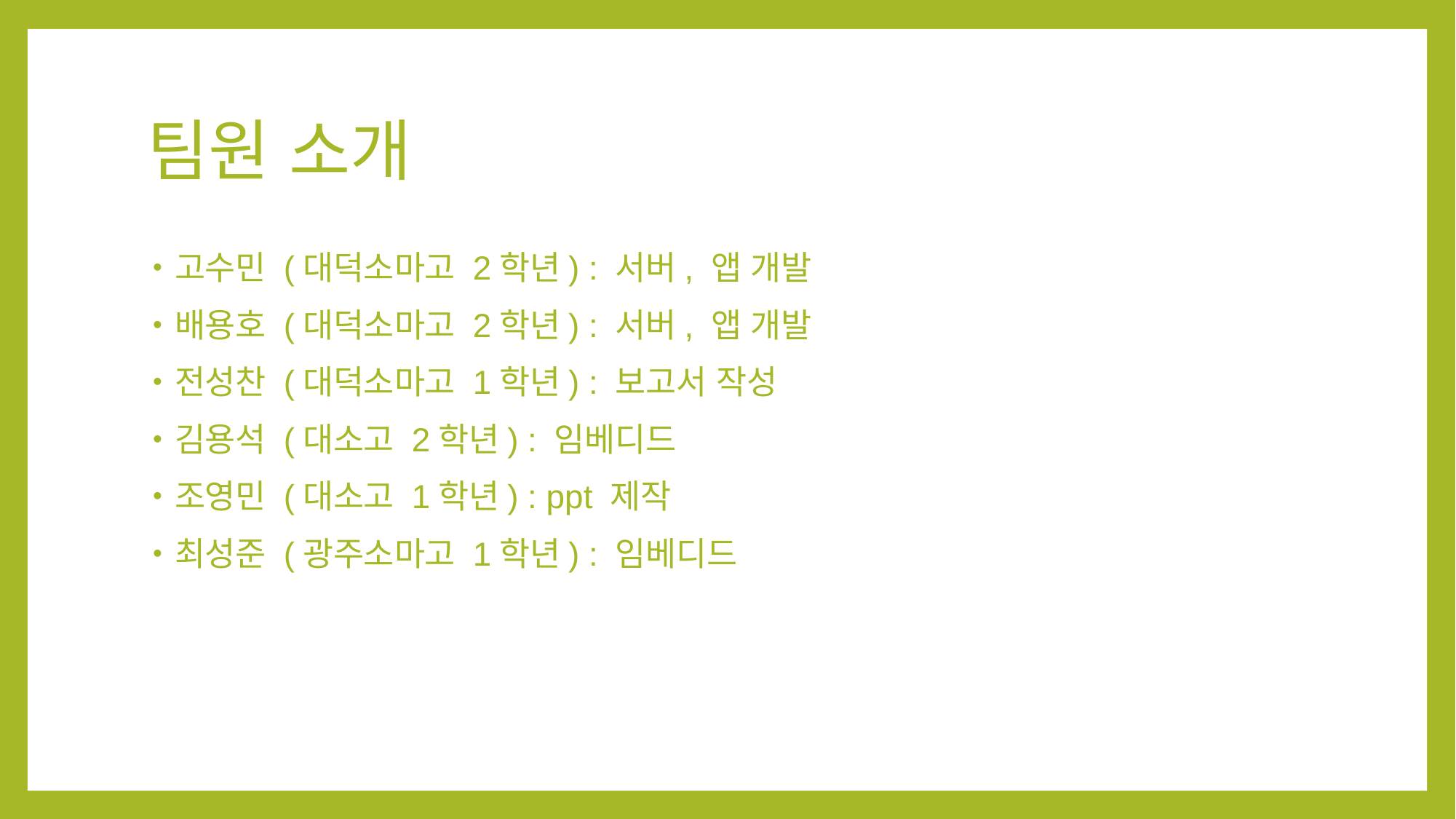

# 팀원 소개
고수민 (대덕소마고 2학년) : 서버, 앱 개발
배용호 (대덕소마고 2학년) : 서버, 앱 개발
전성찬 (대덕소마고 1학년) : 보고서 작성
김용석 (대소고 2학년) : 임베디드
조영민 (대소고 1학년) : ppt 제작
최성준 (광주소마고 1학년) : 임베디드